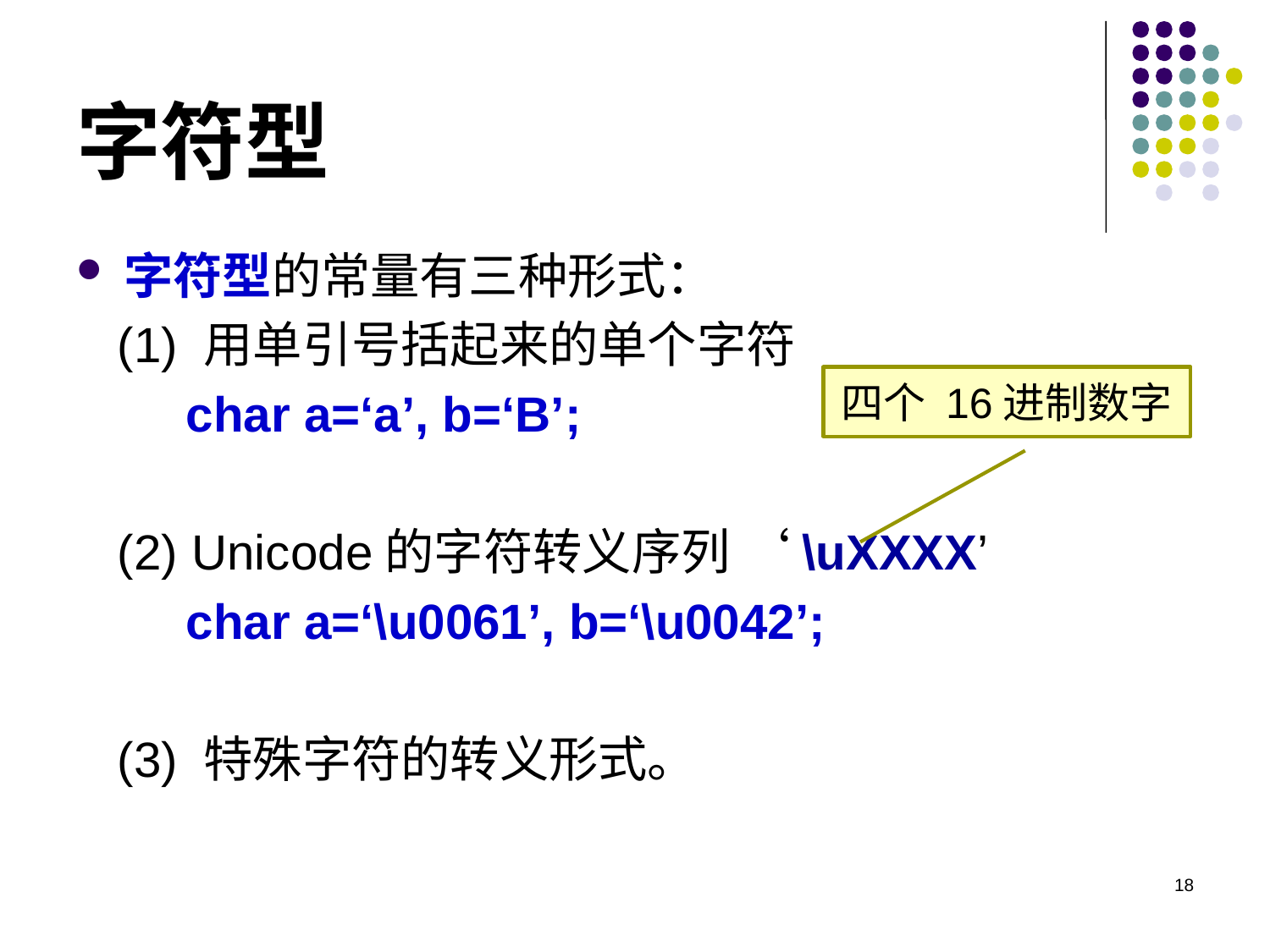

# 字符型
字符型的常量有三种形式：
   (1) 用单引号括起来的单个字符
        char a=‘a’, b=‘B’;

   (2) Unicode的字符转义序列 ‘\uXXXX’
        char a=‘\u0061’, b=‘\u0042’;

   (3) 特殊字符的转义形式。

四个 16进制数字
18